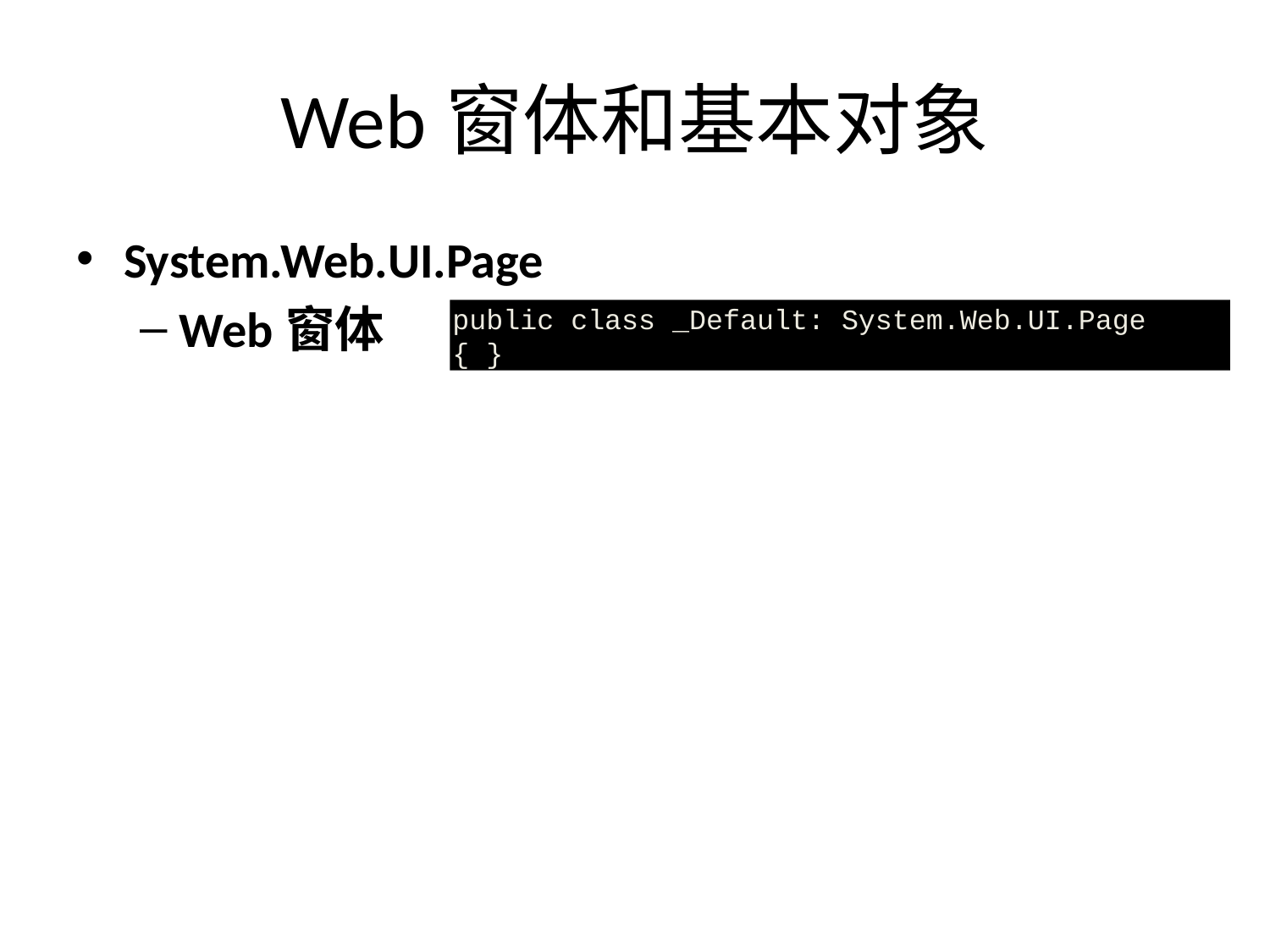

# Web窗体和基本对象
System.Web.UI.Page
Web窗体

public class _Default: System.Web.UI.Page
{ }
6